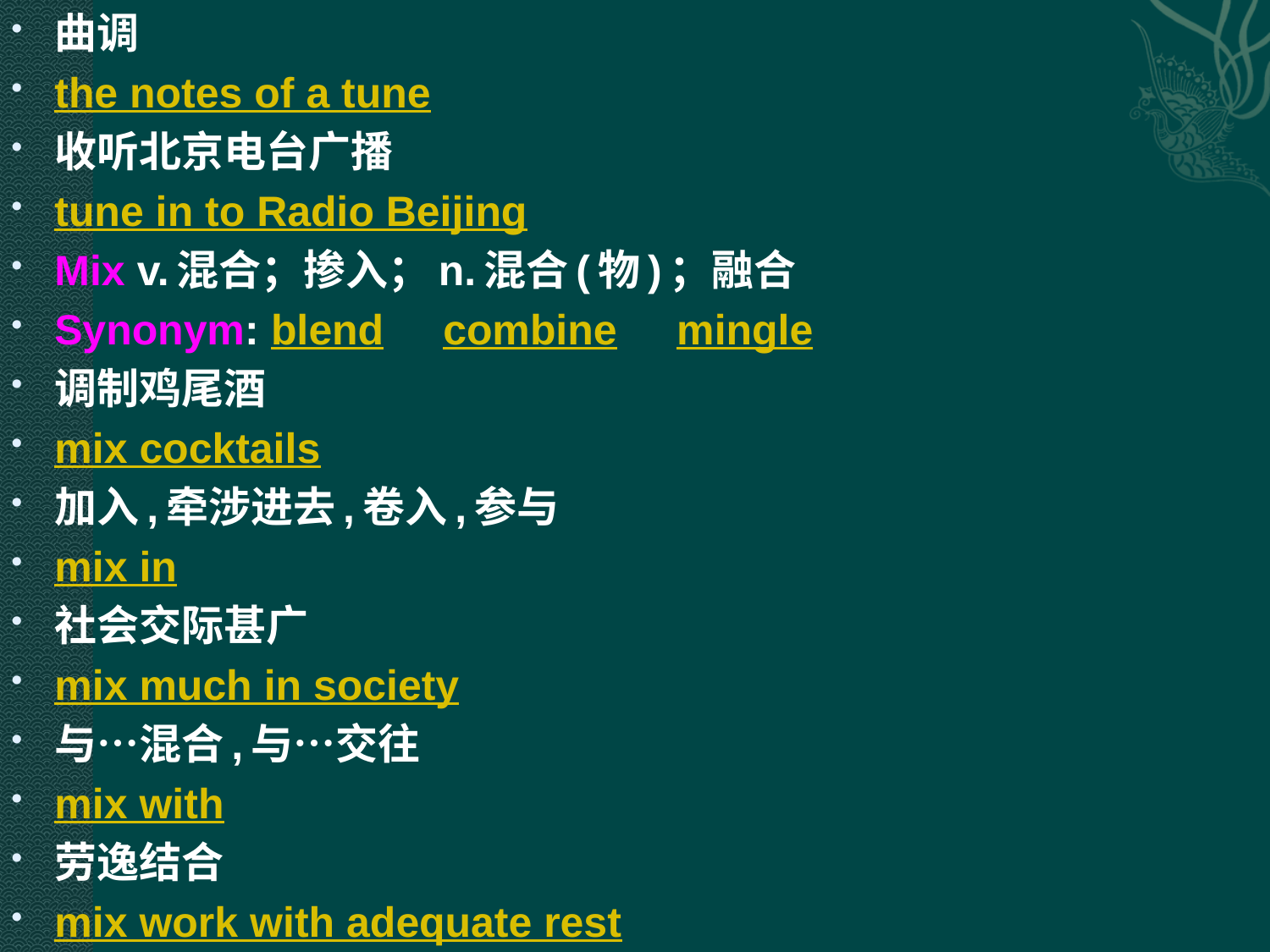

曲调
the notes of a tune
收听北京电台广播
tune in to Radio Beijing
Mix v.混合；掺入；n.混合(物)；融合
Synonym: blend　 combine　 mingle
调制鸡尾酒
mix cocktails
加入,牵涉进去,卷入,参与
mix in
社会交际甚广
mix much in society
与…混合,与…交往
mix with
劳逸结合
mix work with adequate rest